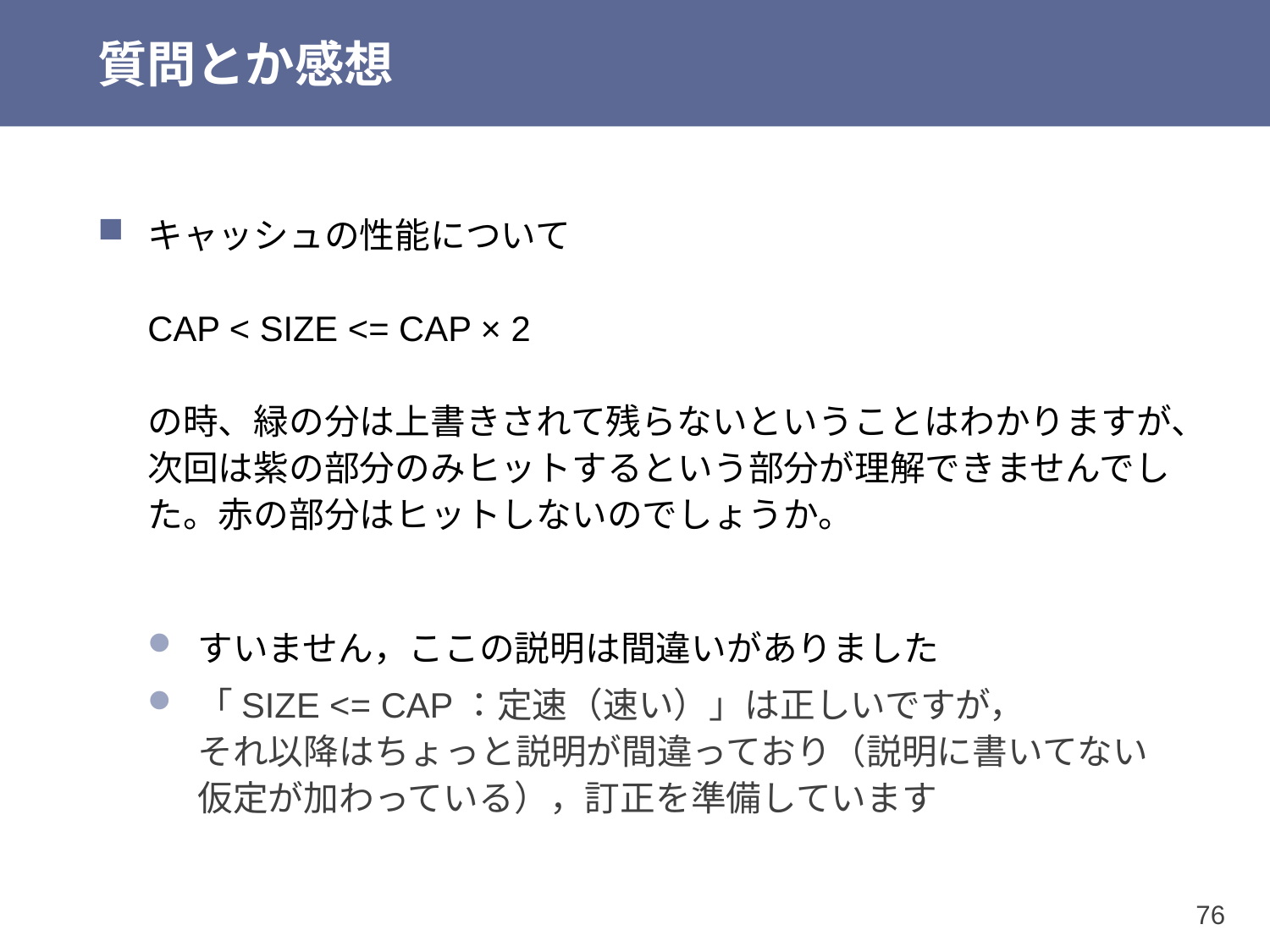

# 質問とか感想
キャッシュの性能について
CAP < SIZE <= CAP × 2
の時、緑の分は上書きされて残らないということはわかりますが、次回は紫の部分のみヒットするという部分が理解できませんでした。赤の部分はヒットしないのでしょうか。

すいません，ここの説明は間違いがありました
「SIZE <= CAP：定速（速い）」は正しいですが，
それ以降はちょっと説明が間違っており（説明に書いてない仮定が加わっている），訂正を準備しています